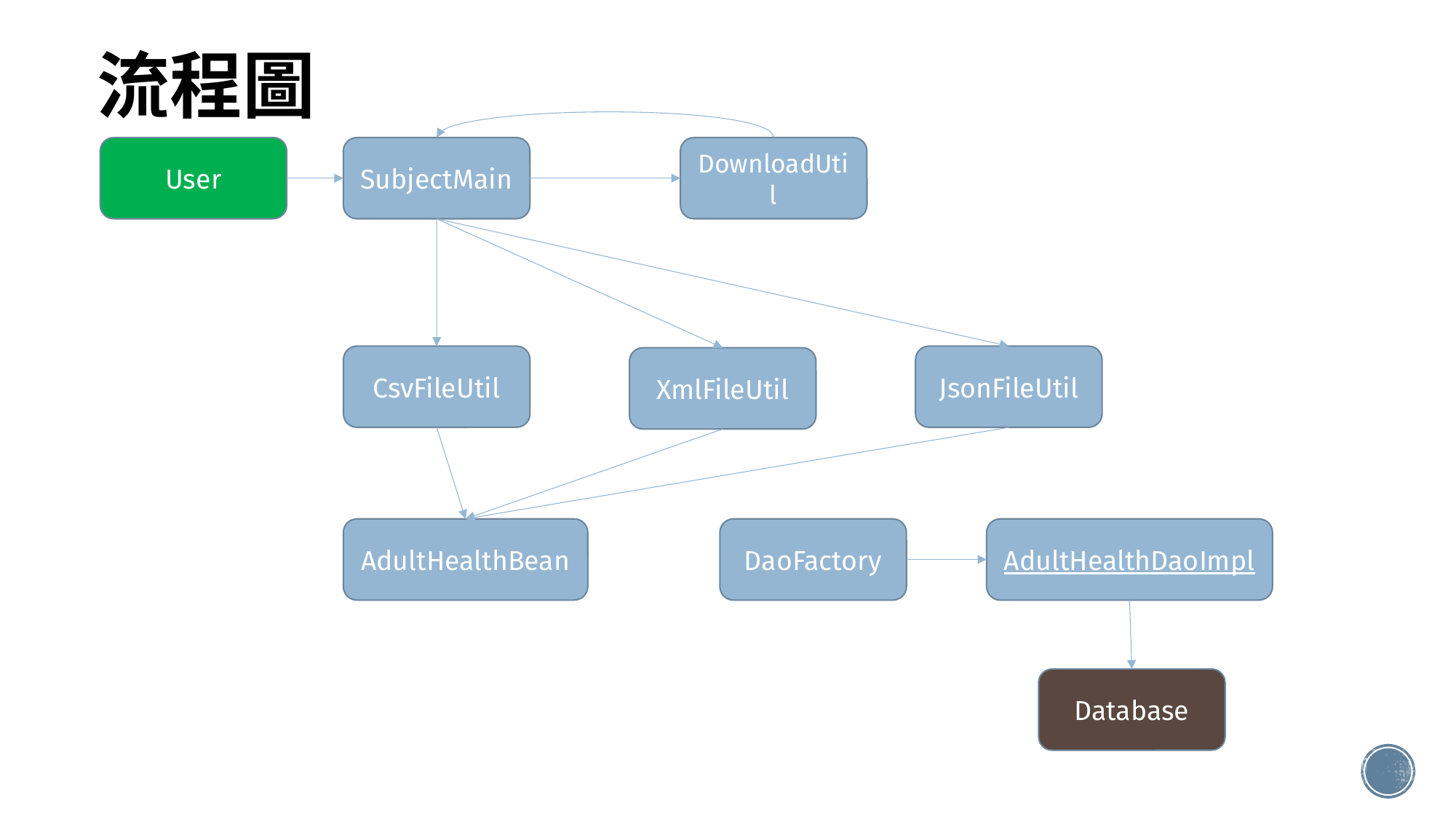

流程圖
DownloadUtil
User
SubjectMain
090
JsonFileUtil
CsvFileUtil
XmlFileUtil
AdultHealthBean
DaoFactory
AdultHealthDaoImpl
Database